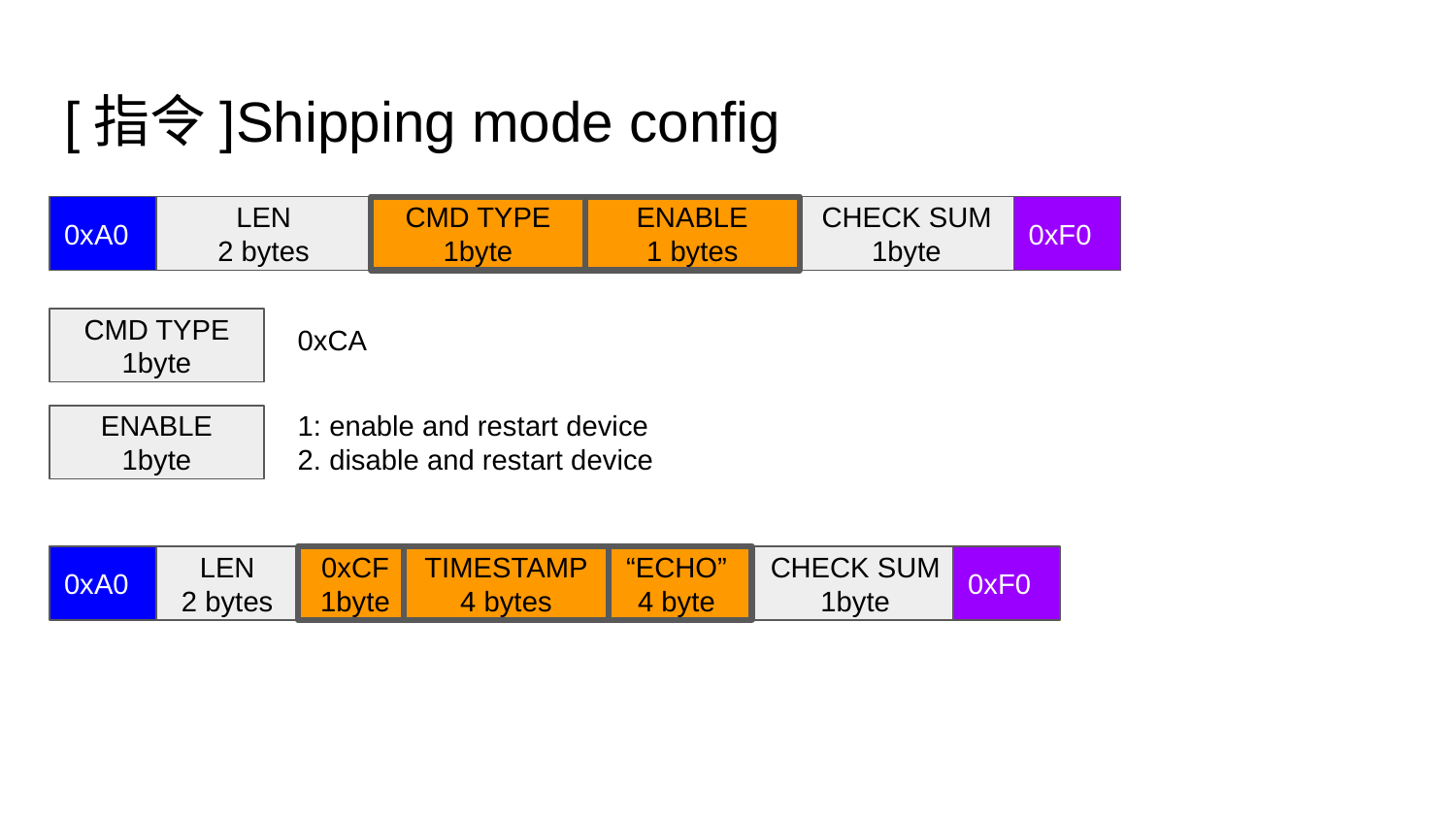

# [指令]Shipping mode config
0xA0
LEN
2 bytes
CMD TYPE
1byte
ENABLE
1 bytes
CHECK SUM
1byte
0xF0
CMD TYPE
1byte
0xCA
1: enable and restart device
2. disable and restart device
ENABLE
1byte
0xA0
LEN
2 bytes
0xCF
1byte
TIMESTAMP
4 bytes
“ECHO”
4 byte
CHECK SUM
1byte
0xF0